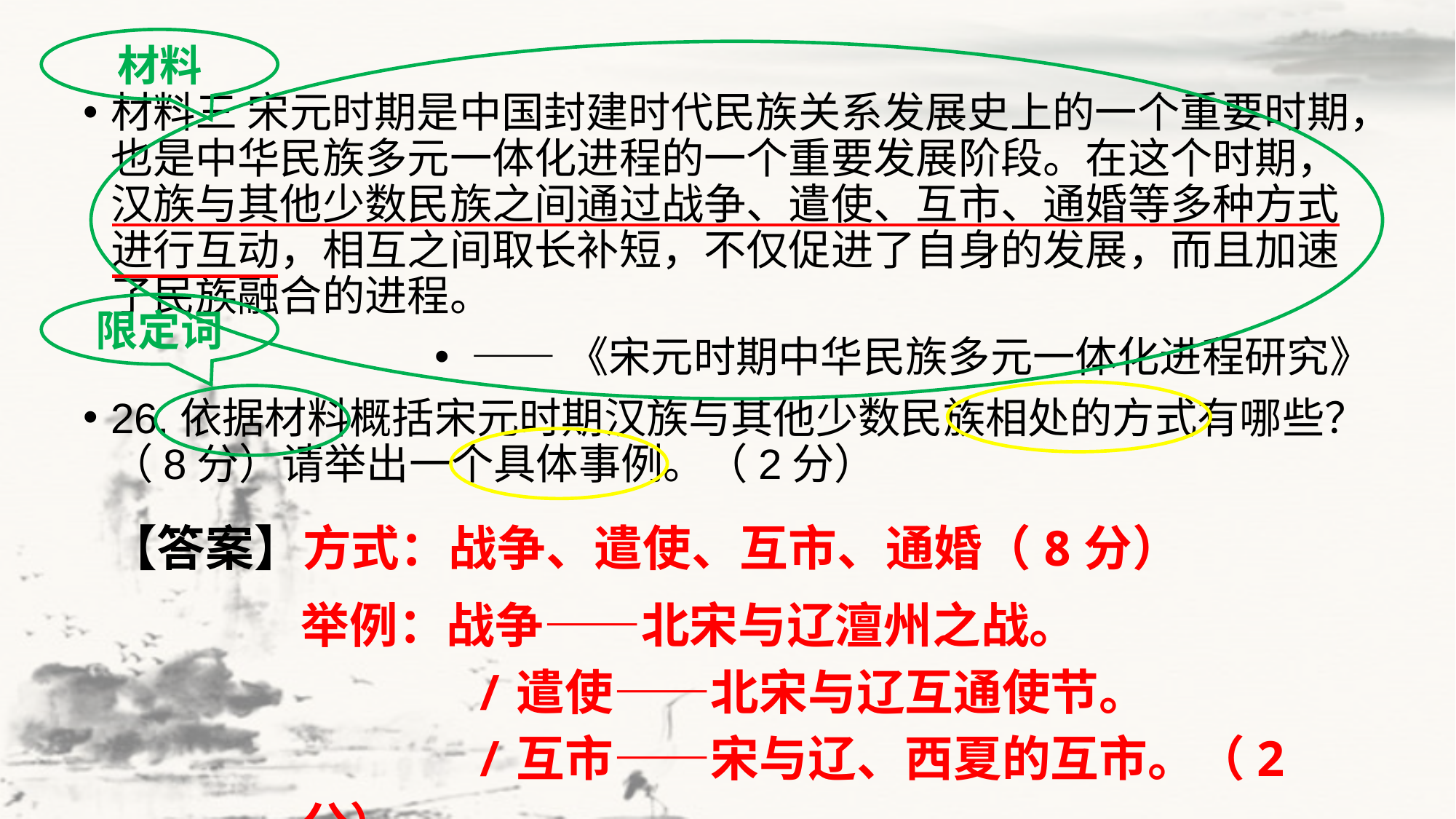

材料

材料三 宋元时期是中国封建时代民族关系发展史上的一个重要时期，也是中华民族多元一体化进程的一个重要发展阶段。在这个时期，汉族与其他少数民族之间通过战争、遣使、互市、通婚等多种方式进行互动，相互之间取长补短，不仅促进了自身的发展，而且加速了民族融合的进程。
 ——《宋元时期中华民族多元一体化进程研究》
26.依据材料概括宋元时期汉族与其他少数民族相处的方式有哪些？（8分）请举出一个具体事例。（2分）
限定词

【答案】方式：战争、遣使、互市、通婚（8分）
举例：战争——北宋与辽澶州之战。
      /遣使——北宋与辽互通使节。
      /互市——宋与辽、西夏的互市。（2分）